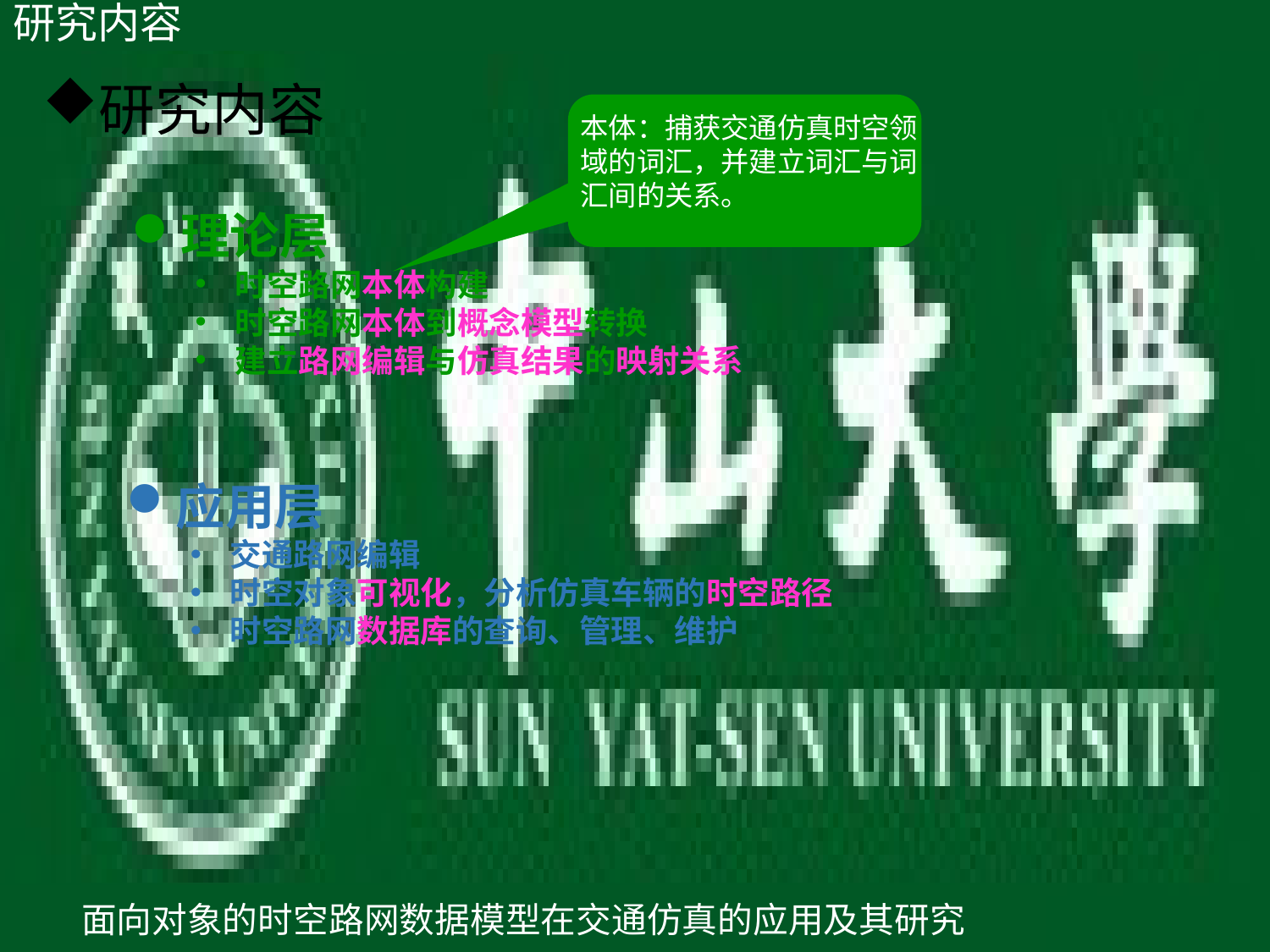

# 研究内容
13
研究内容
本体：捕获交通仿真时空领域的词汇，并建立词汇与词汇间的关系。

理论层
时空路网本体构建
时空路网本体到概念模型转换
建立路网编辑与仿真结果的映射关系

应用层
交通路网编辑
时空对象可视化，分析仿真车辆的时空路径
时空路网数据库的查询、管理、维护